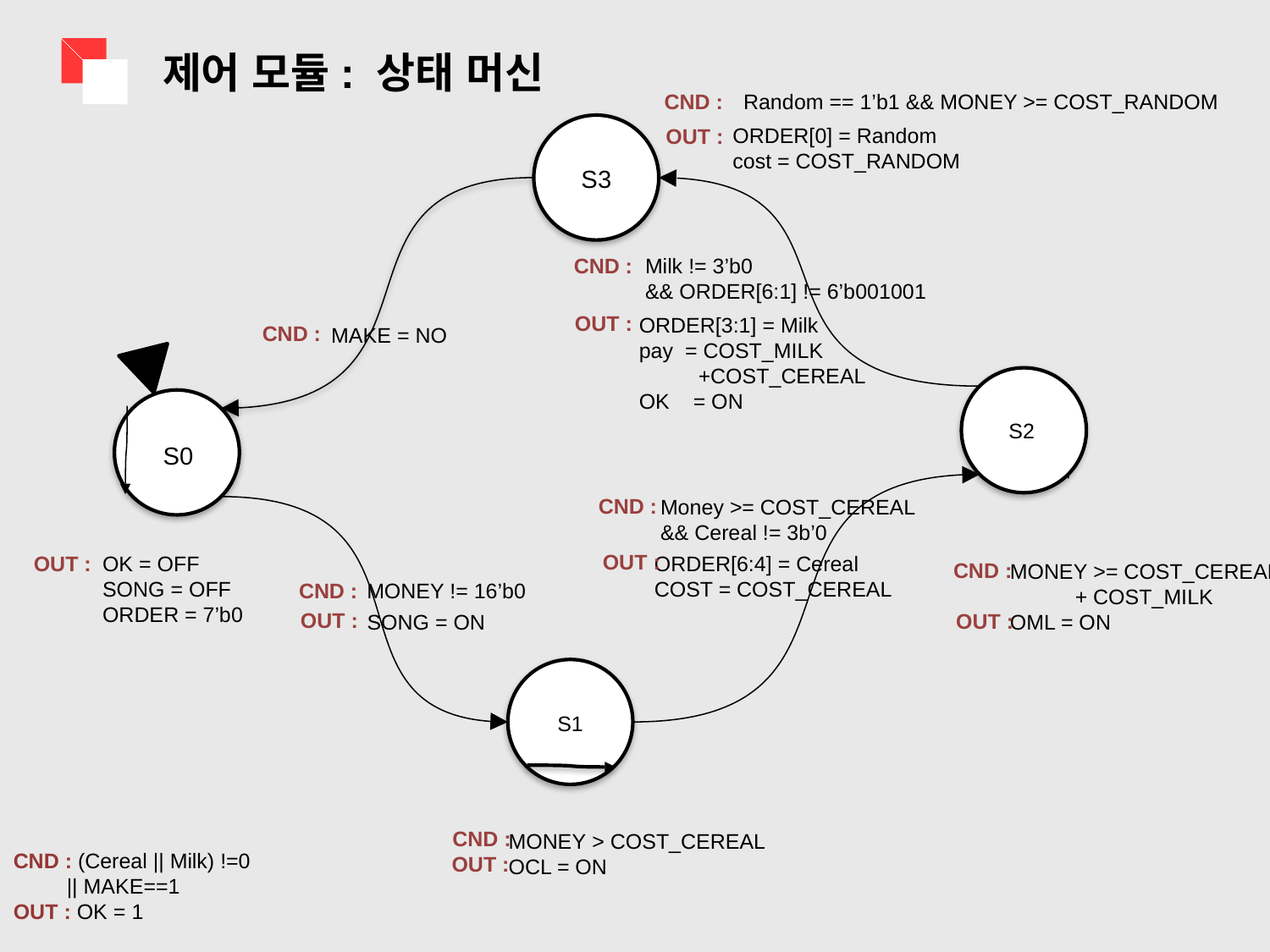

제어 모듈: 상태 머신

CND :
Random == 1’b1 && MONEY >= COST_RANDOM

S3
ORDER[0] = Random
cost = COST_RANDOM
OUT :

CND :
MAKE = NO
CND :
Milk != 3’b0
&& ORDER[6:1] != 6’b001001
OUT :
ORDER[3:1] = Milk
pay  = COST_MILK
          +COST_CEREAL
OK    = ON

S0
OUT :
OK = OFF
SONG = OFF
ORDER = 7’b0

S2
CND :
 MONEY >= COST_CEREAL
            + COST_MILK
 OML = ON
OUT :
CND :
Money >= COST_CEREAL
&& Cereal != 3b’0
ORDER[6:4] = Cereal
COST = COST_CEREAL
OUT :
CND :
MONEY != 16’b0
OUT :
SONG = ON

S1
CND :
 MONEY > COST_CEREAL
 OCL = ON
OUT :

CND : (Cereal || Milk) !=0
         || MAKE==1
OUT : OK = 1